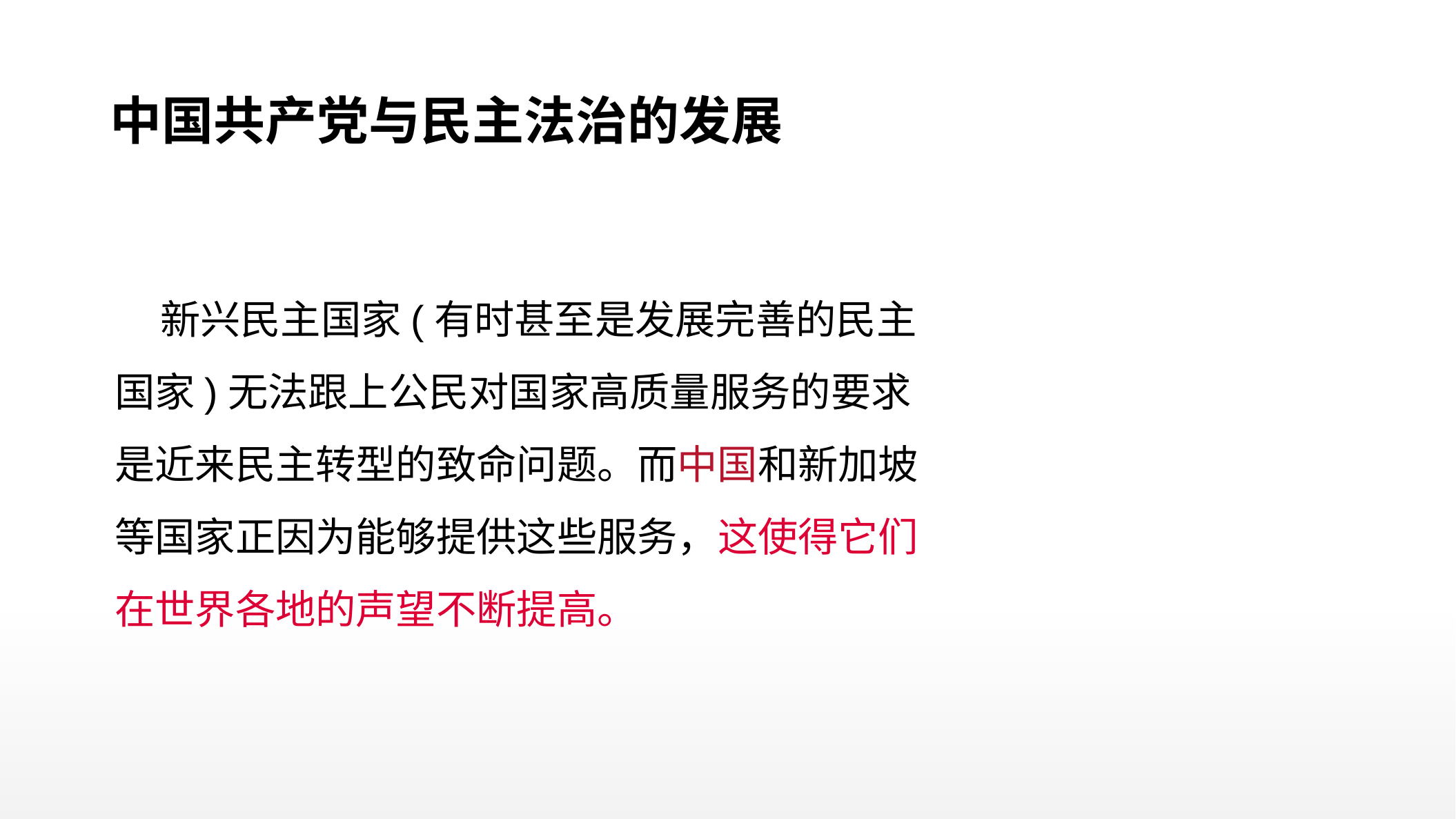

中国共产党与民主法治的发展
    新兴民主国家(有时甚至是发展完善的民主国家)无法跟上公民对国家高质量服务的要求是近来民主转型的致命问题。而中国和新加坡等国家正因为能够提供这些服务，这使得它们在世界各地的声望不断提高。